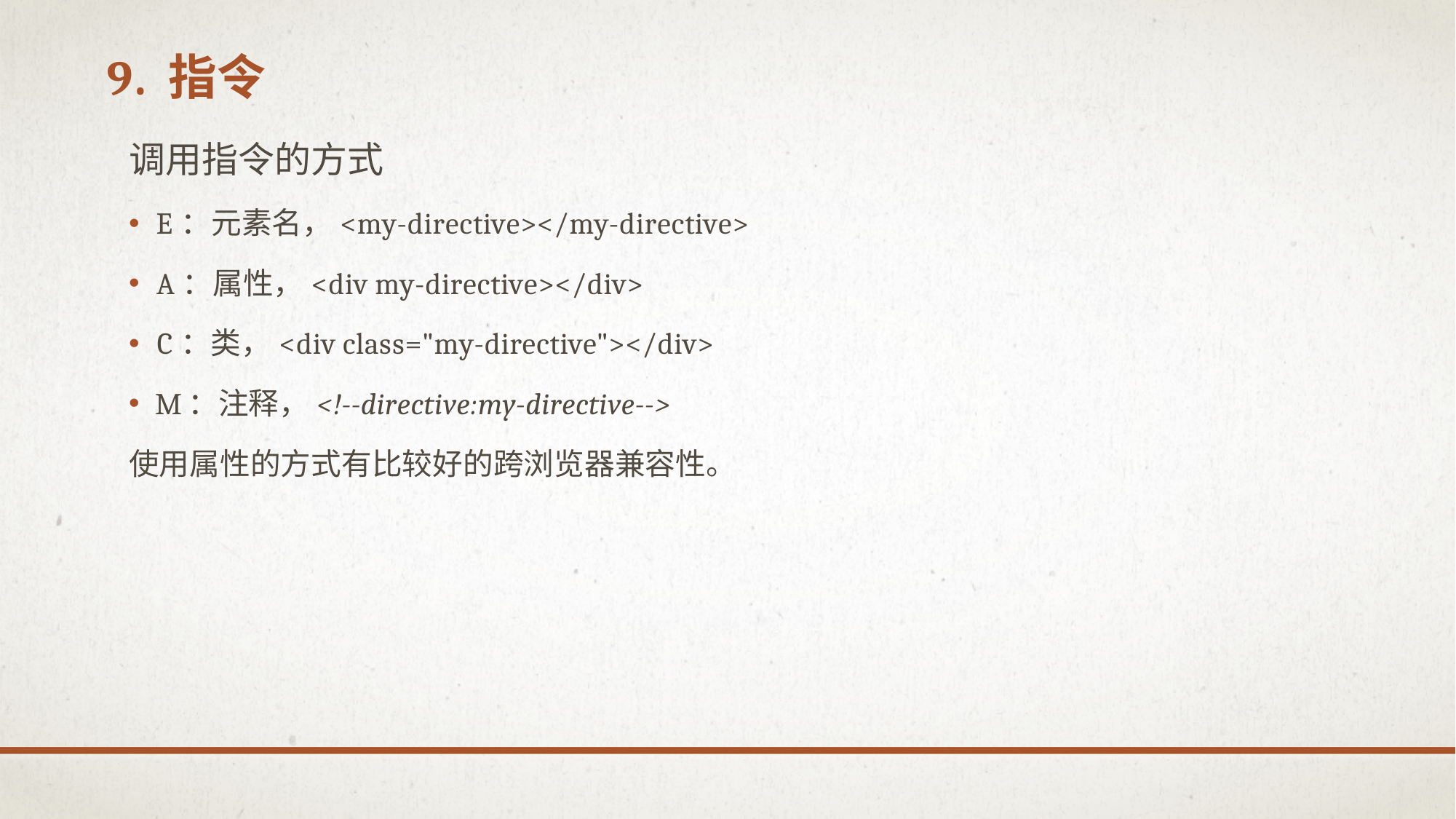

# 9. 指令
调用指令的方式
E：元素名，<my-directive></my-directive>
A：属性，<div my-directive></div>
C：类，<div class="my-directive"></div>
M：注释，<!--directive:my-directive-->
使用属性的方式有比较好的跨浏览器兼容性。